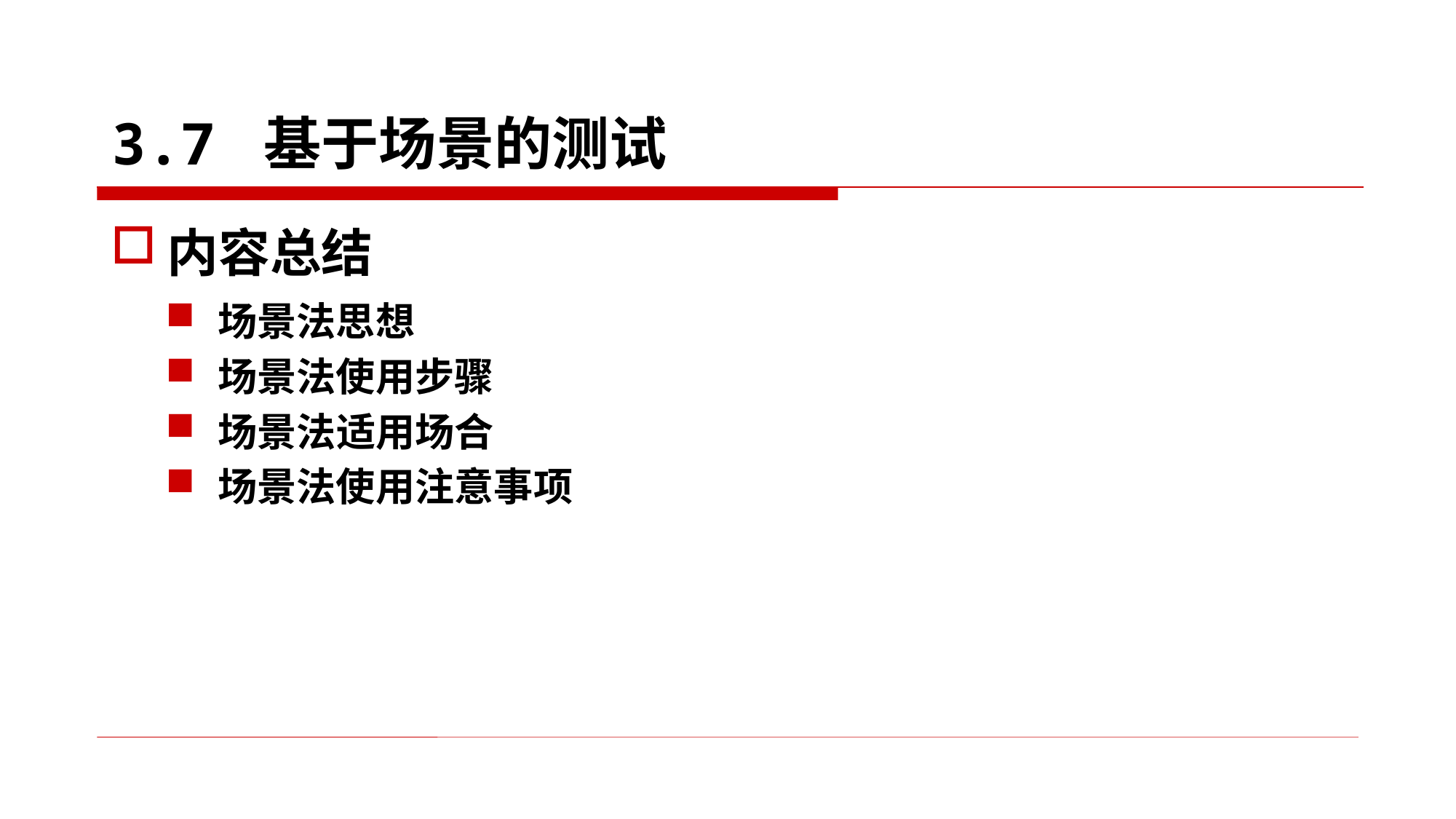

3.7 基于场景的测试
# 内容总结
场景法思想
场景法使用步骤
场景法适用场合
场景法使用注意事项